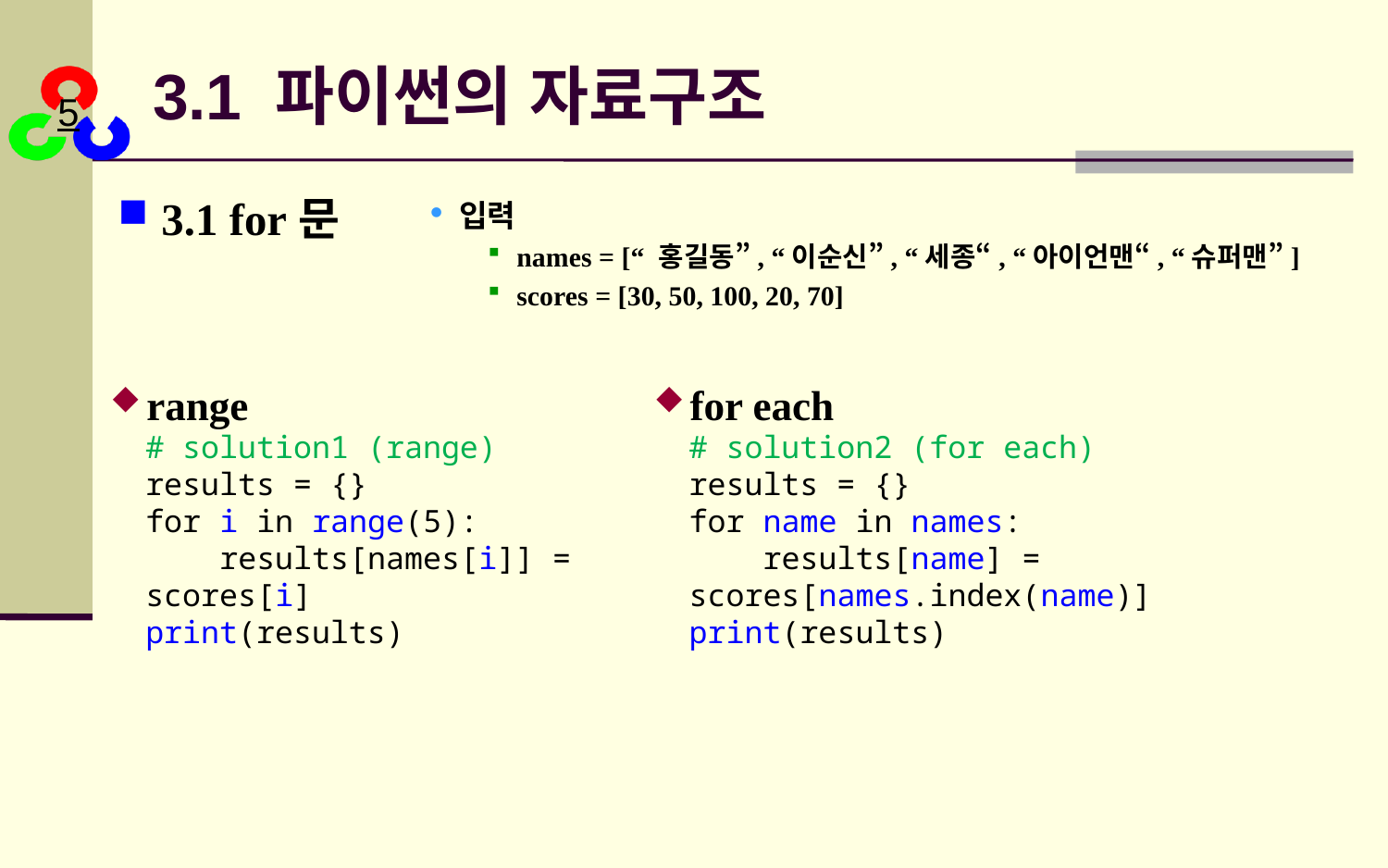

# 3.1 파이썬의 자료구조
3.1 for문
입력
names = [“ 홍길동”, “이순신”, “세종“, “아이언맨“, “슈퍼맨”]
scores = [30, 50, 100, 20, 70]
range

for each

# solution1 (range)
results = {}
for i in range(5):
    results[names[i]] = scores[i]
print(results)
# solution2 (for each)
results = {}
for name in names:
    results[name] = scores[names.index(name)]
print(results)